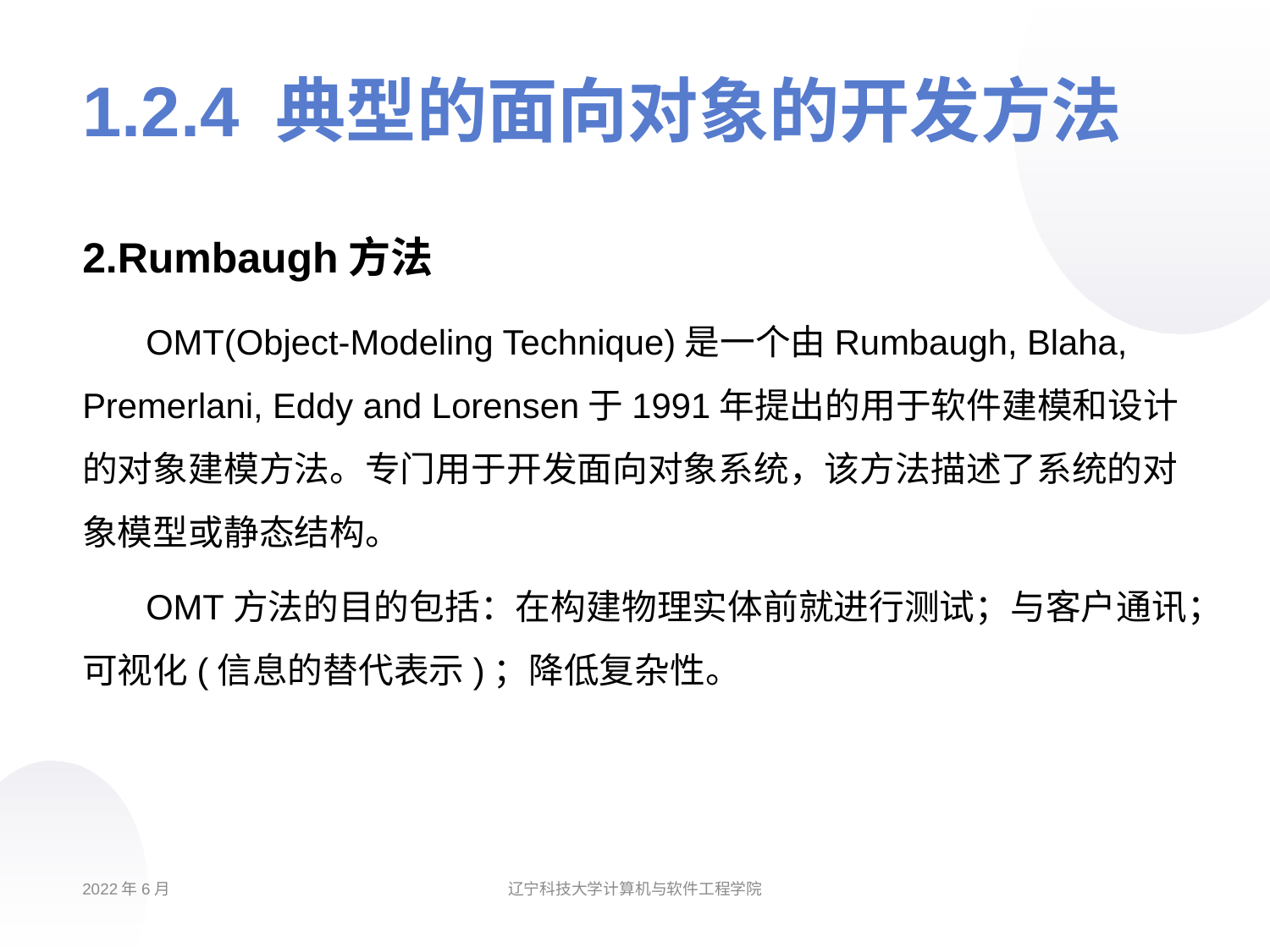

# 1.2.4 典型的面向对象的开发方法
2.Rumbaugh方法
OMT(Object-Modeling Technique)是一个由Rumbaugh, Blaha, Premerlani, Eddy and Lorensen于1991年提出的用于软件建模和设计的对象建模方法。专门用于开发面向对象系统，该方法描述了系统的对象模型或静态结构。
OMT方法的目的包括：在构建物理实体前就进行测试；与客户通讯；可视化(信息的替代表示)；降低复杂性。

2022年6月
辽宁科技大学计算机与软件工程学院
135